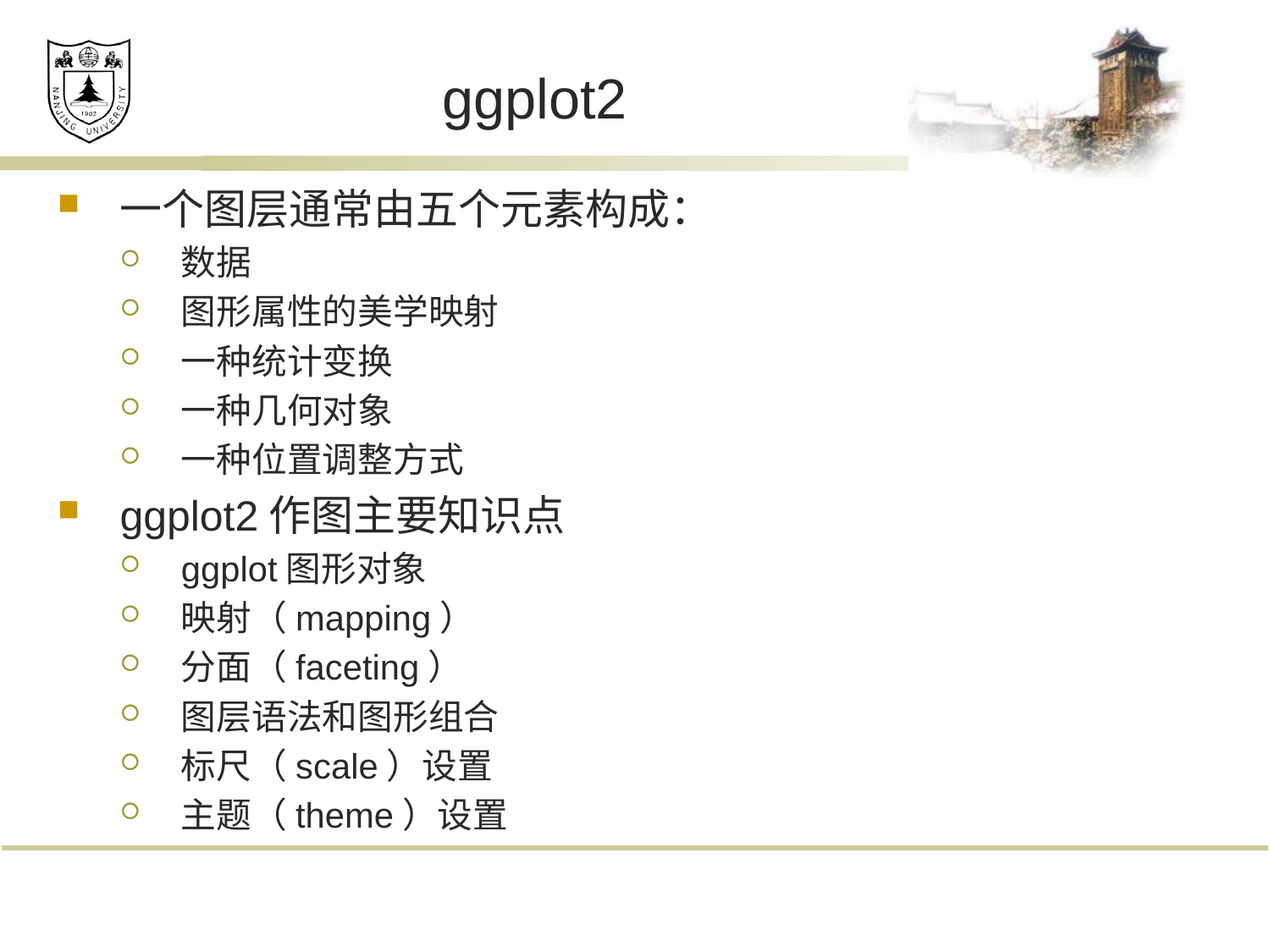

# ggplot2
一个图层通常由五个元素构成：
数据
图形属性的美学映射
一种统计变换
一种几何对象
一种位置调整方式
ggplot2作图主要知识点
ggplot图形对象
映射（mapping）
分面（faceting）
图层语法和图形组合
标尺（scale）设置
主题（theme）设置